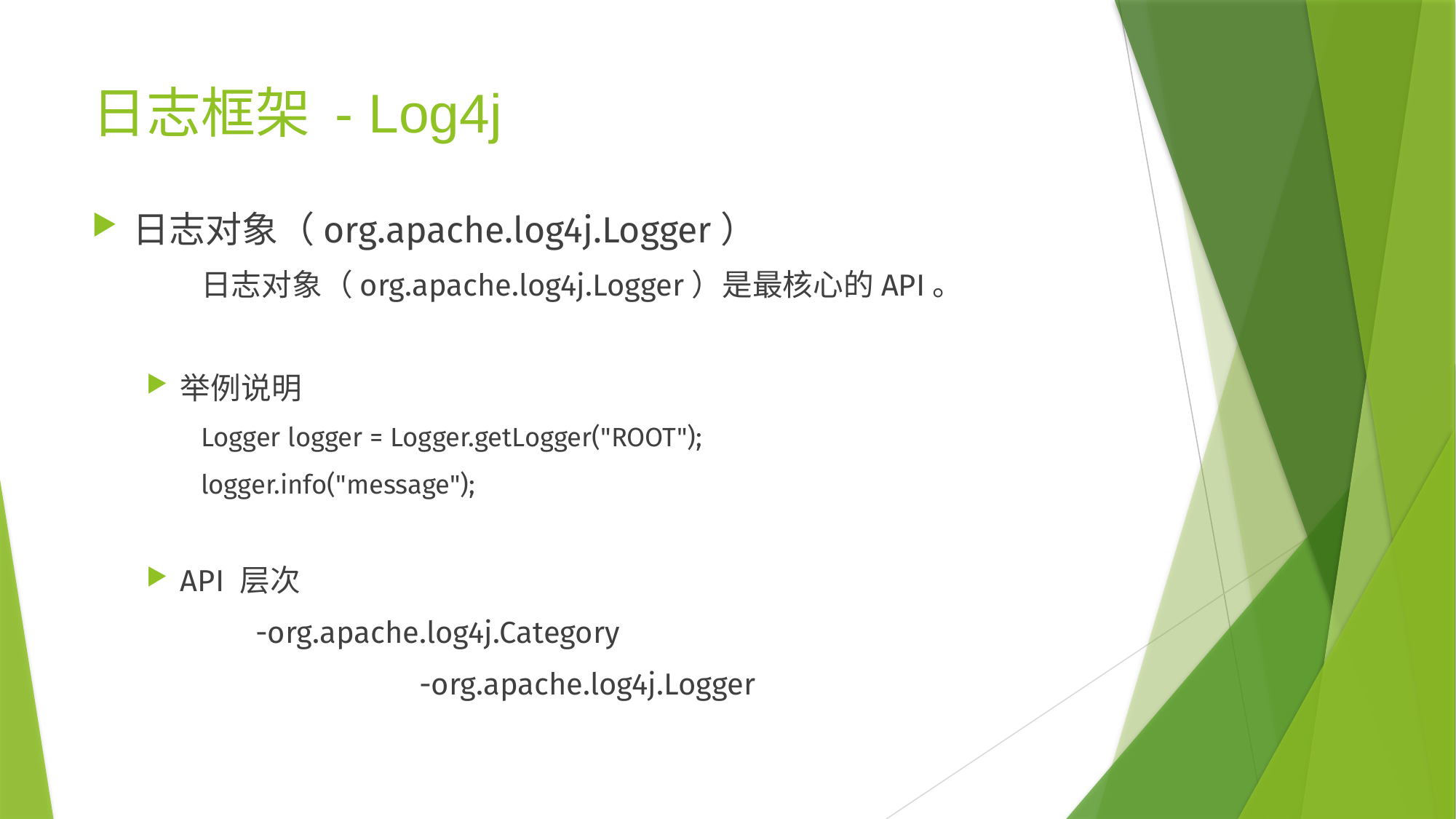

# 日志框架 - Log4j
日志对象（org.apache.log4j.Logger）
	日志对象（org.apache.log4j.Logger）是最核心的API。

举例说明
Logger logger = Logger.getLogger("ROOT");
logger.info("message");

API 层次
	-org.apache.log4j.Category
			-org.apache.log4j.Logger